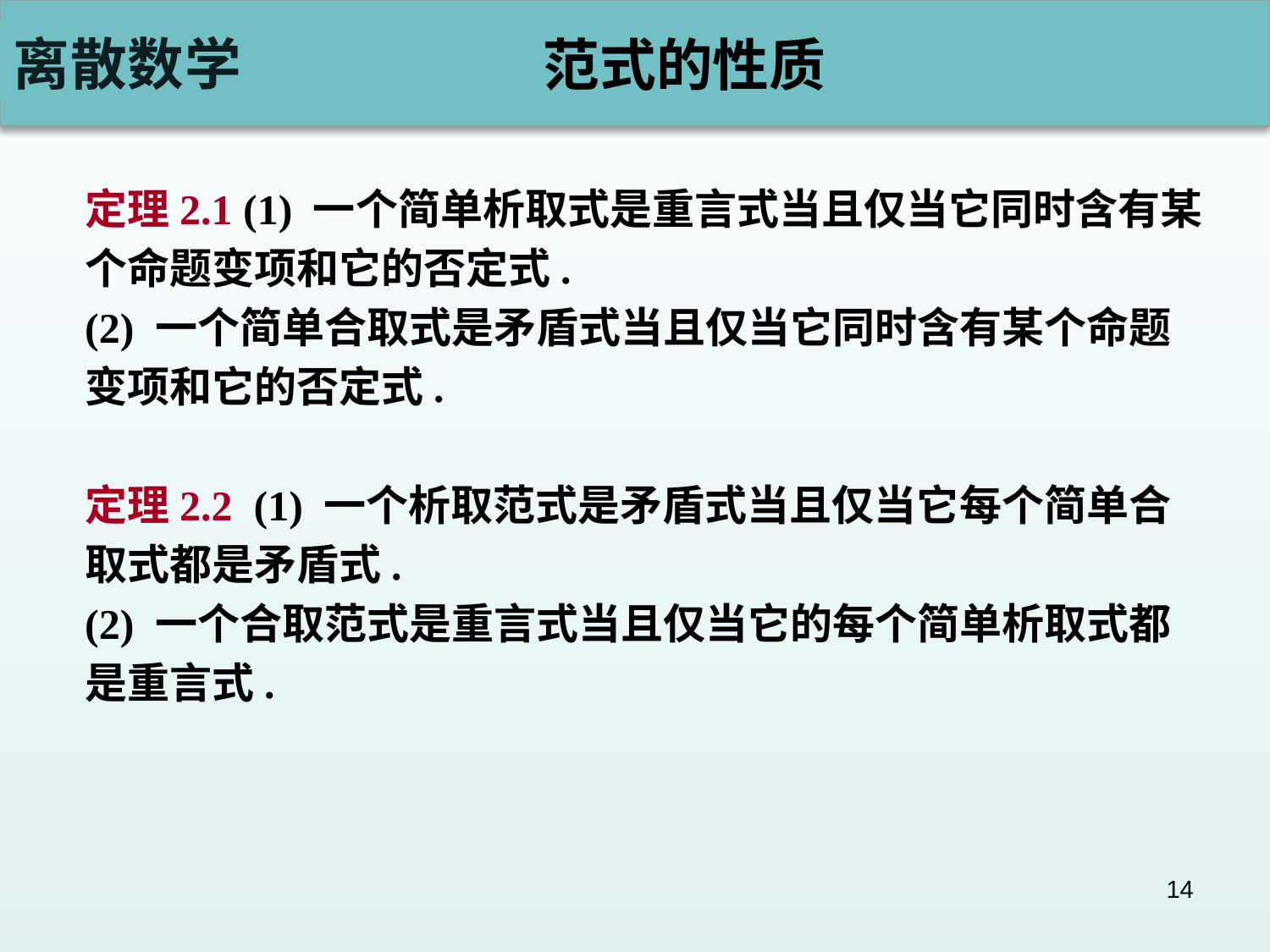

# 范式的性质
定理2.1 (1) 一个简单析取式是重言式当且仅当它同时含有某
个命题变项和它的否定式.
(2) 一个简单合取式是矛盾式当且仅当它同时含有某个命题
变项和它的否定式.

定理2.2  (1) 一个析取范式是矛盾式当且仅当它每个简单合
取式都是矛盾式.
(2) 一个合取范式是重言式当且仅当它的每个简单析取式都
是重言式.
14